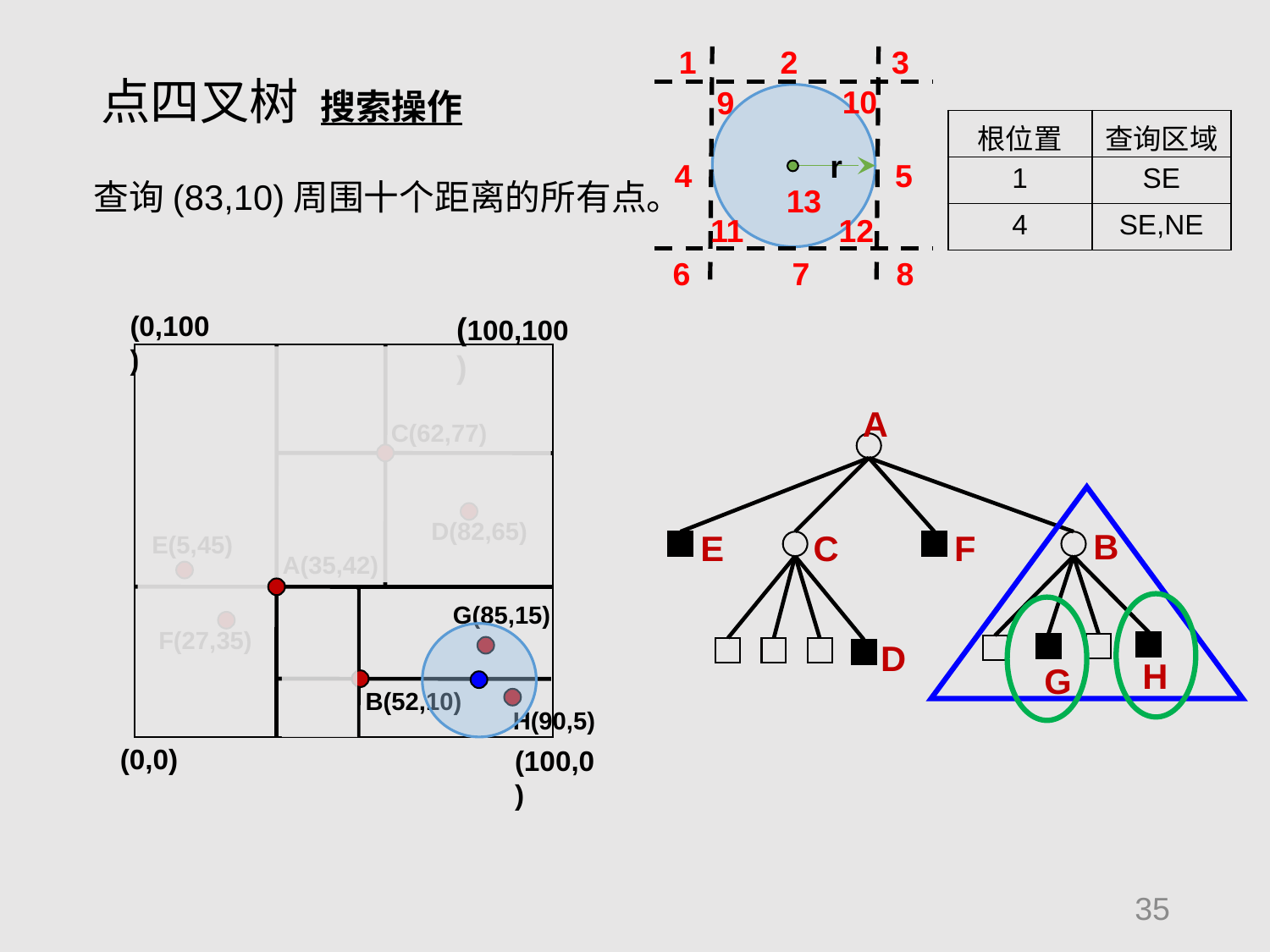

1
2
3
10
9

r
4
5

13
11
12
6
7
8
点四叉树  搜索操作
| 根位置 | 查询区域 |
| --- | --- |
| 1 | SE |
| 4 | SE,NE |
查询(83,10)周围十个距离的所有点。
(0,100)
(100,100)

C(62,77)

D(82,65)
E(5,45)
A(35,42)

G(85,15)

F(27,35)

B(52,10)

H(90,5)
(0,0)
(100,0)

A

B
F
E
C

D

H
G

35